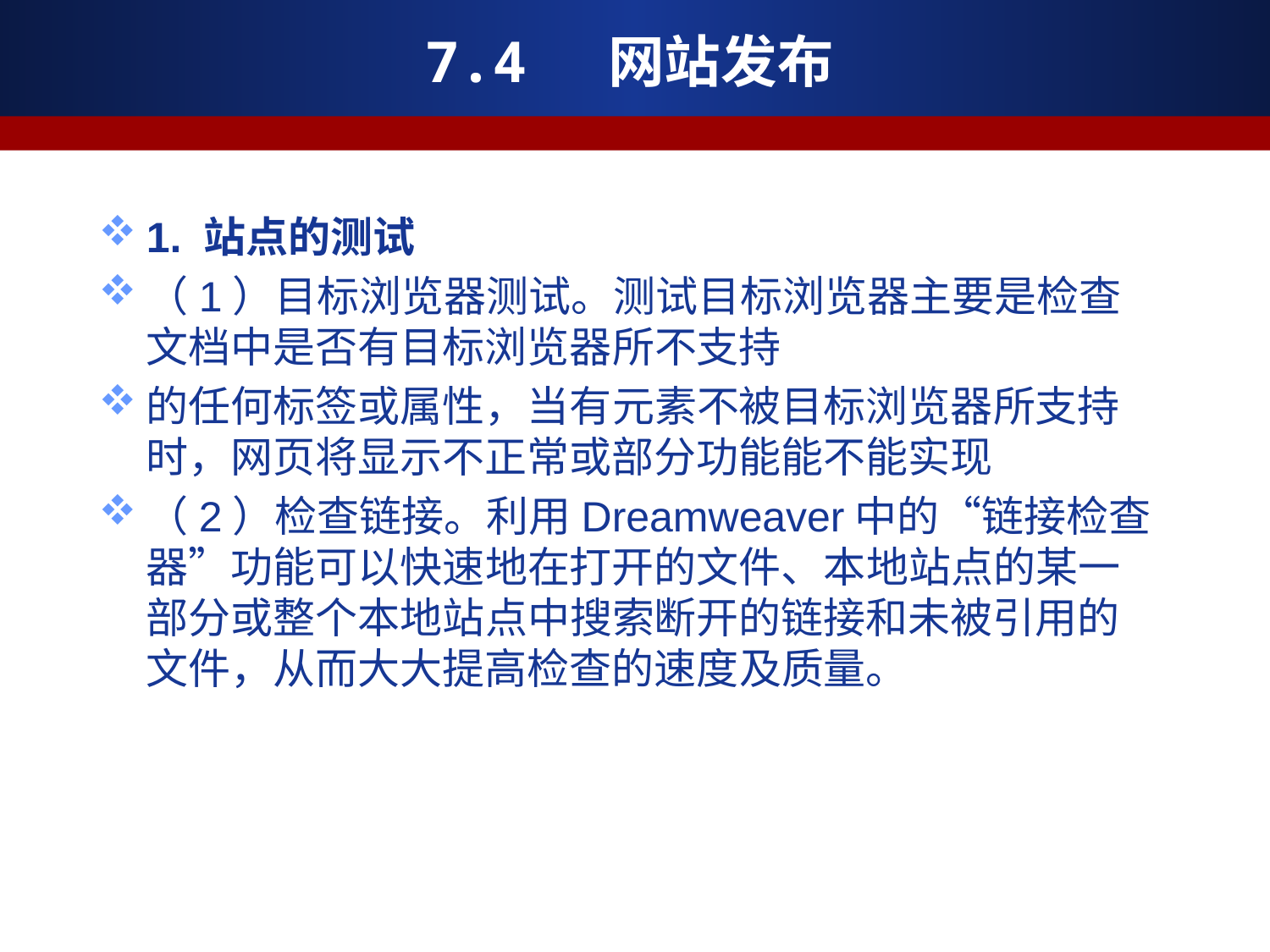

# 7.4  网站发布
1. 站点的测试
（1）目标浏览器测试。测试目标浏览器主要是检查文档中是否有目标浏览器所不支持
的任何标签或属性，当有元素不被目标浏览器所支持时，网页将显示不正常或部分功能能不能实现
（2）检查链接。利用Dreamweaver中的“链接检查器”功能可以快速地在打开的文件、本地站点的某一部分或整个本地站点中搜索断开的链接和未被引用的文件，从而大大提高检查的速度及质量。